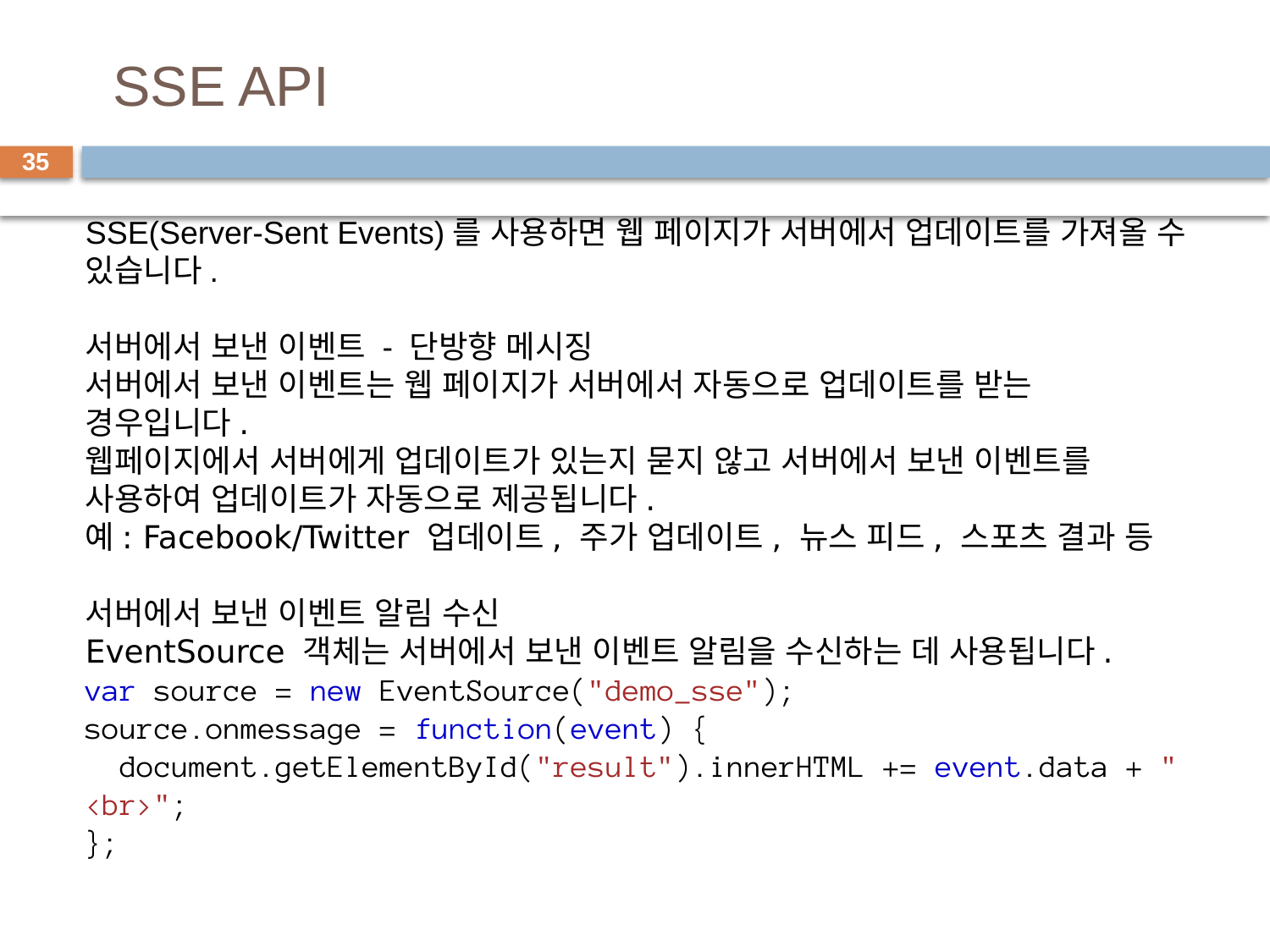

# SSE API
35
SSE(Server-Sent Events)를 사용하면 웹 페이지가 서버에서 업데이트를 가져올 수 있습니다.
서버에서 보낸 이벤트 - 단방향 메시징
서버에서 보낸 이벤트는 웹 페이지가 서버에서 자동으로 업데이트를 받는
경우입니다.
웹페이지에서 서버에게 업데이트가 있는지 묻지 않고 서버에서 보낸 이벤트를 사용하여 업데이트가 자동으로 제공됩니다.
예: Facebook/Twitter 업데이트, 주가 업데이트, 뉴스 피드, 스포츠 결과 등
서버에서 보낸 이벤트 알림 수신
EventSource 객체는 서버에서 보낸 이벤트 알림을 수신하는 데 사용됩니다.
var source = new EventSource("demo_sse");
source.onmessage = function(event) {
  document.getElementById("result").innerHTML += event.data + "<br>";
};